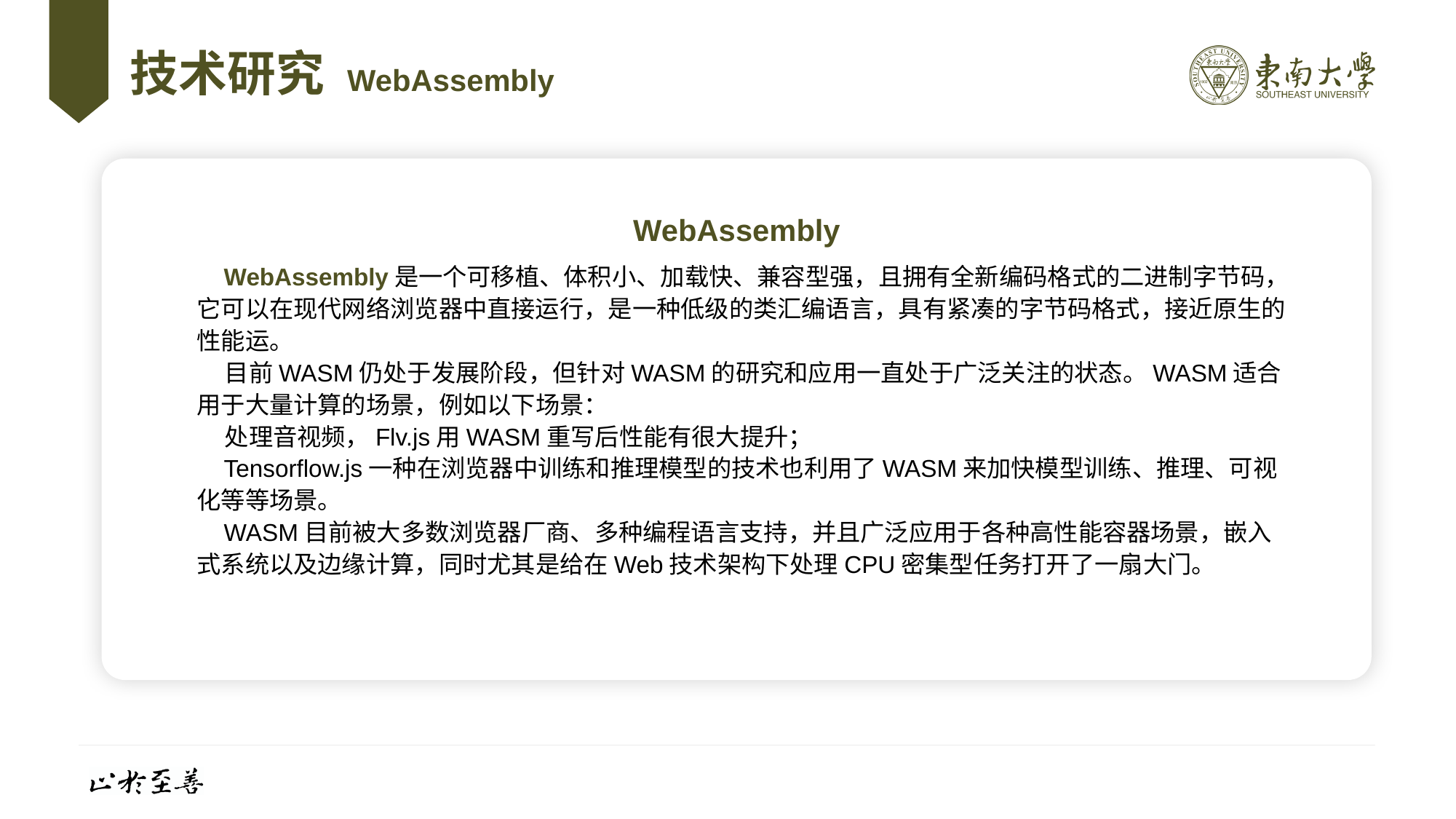

# 技术研究 WebAssembly

WebAssembly

    WebAssembly是一个可移植、体积小、加载快、兼容型强，且拥有全新编码格式的二进制字节码，它可以在现代网络浏览器中直接运行，是一种低级的类汇编语言，具有紧凑的字节码格式，接近原生的性能运。
    目前WASM仍处于发展阶段，但针对WASM的研究和应用一直处于广泛关注的状态。WASM适合用于大量计算的场景，例如以下场景：
    处理音视频，Flv.js用WASM重写后性能有很大提升；
    Tensorflow.js一种在浏览器中训练和推理模型的技术也利用了WASM来加快模型训练、推理、可视化等等场景。
    WASM目前被大多数浏览器厂商、多种编程语言支持，并且广泛应用于各种高性能容器场景，嵌入式系统以及边缘计算，同时尤其是给在Web技术架构下处理CPU密集型任务打开了一扇大门。

16